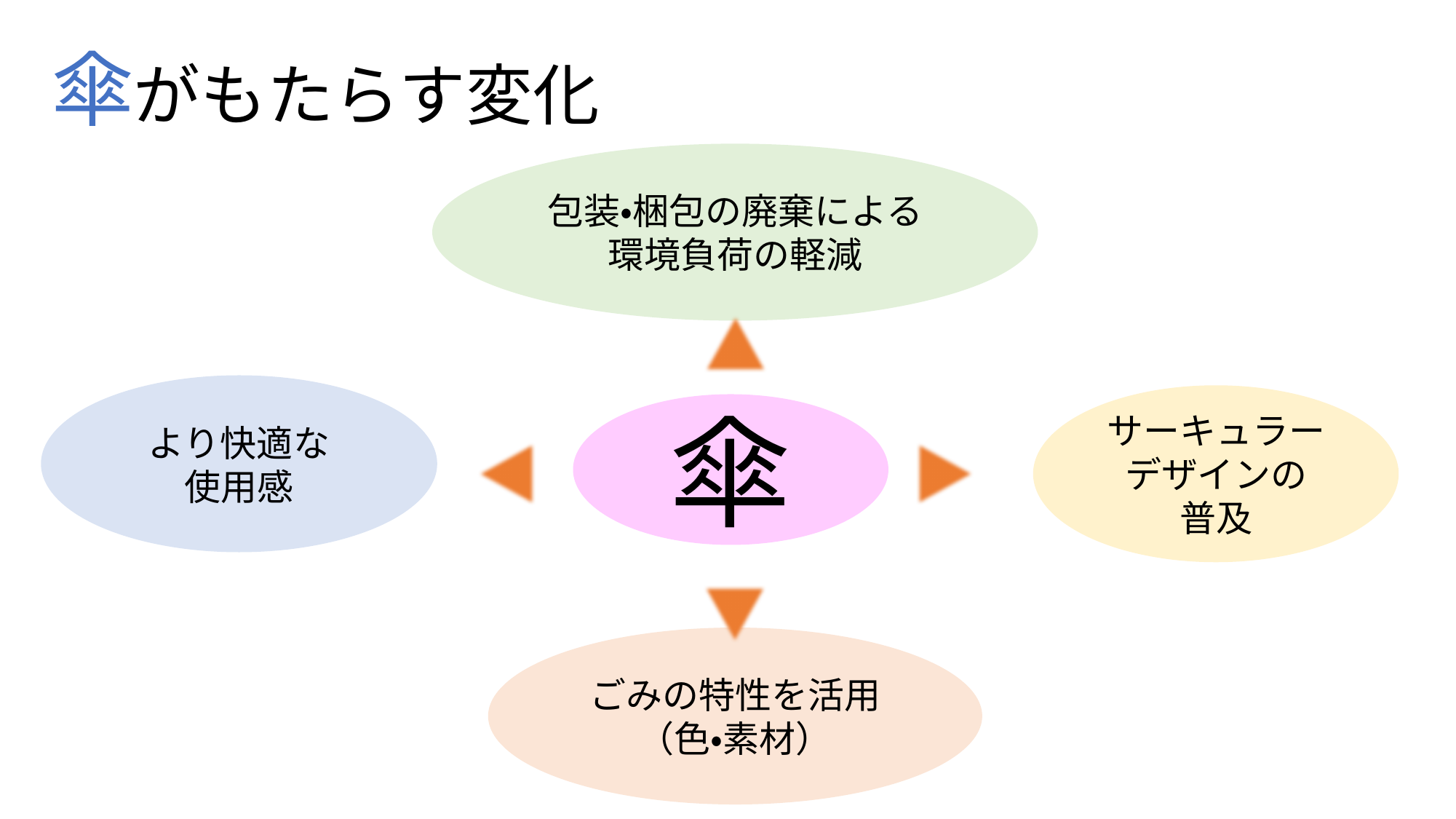

# 傘がもたらす変化
包装・梱包の廃棄による
環境負荷の軽減

より快適な
使用感
サーキュラーデザインの
普及
傘

ごみの特性を活用
（色・素材）